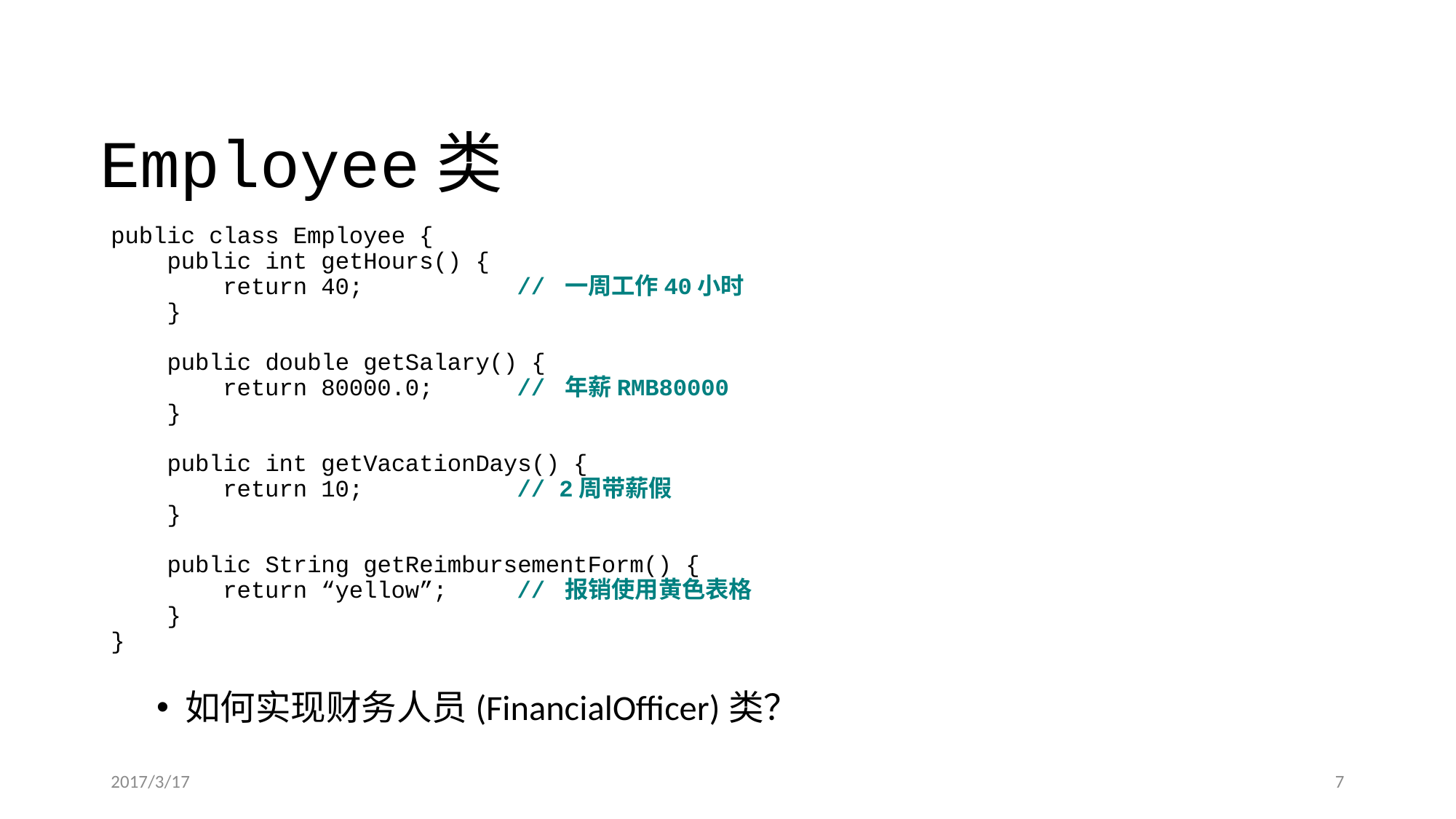

# Employee类
public class Employee {
    public int getHours() {
        return 40;           // 一周工作40小时
    }

    public double getSalary() {
        return 80000.0;      // 年薪RMB80000
    }

    public int getVacationDays() {
        return 10;           // 2周带薪假
    }

    public String getReimbursementForm() {
        return “yellow”;     // 报销使用黄色表格
    }
}

如何实现财务人员(FinancialOfficer)类？
2017/3/17
7